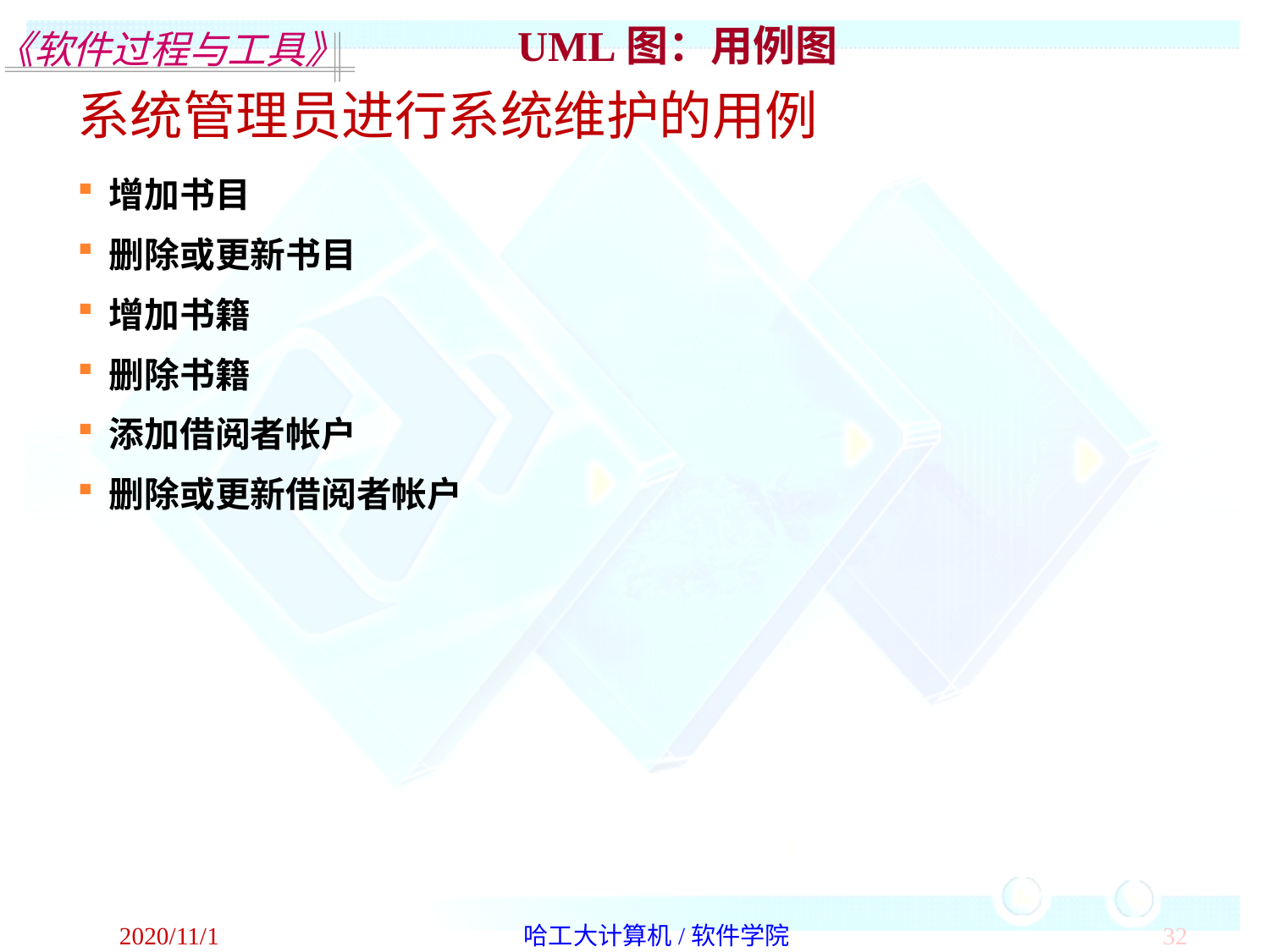

UML图：用例图
系统管理员进行系统维护的用例
增加书目
删除或更新书目
增加书籍
删除书籍
添加借阅者帐户
删除或更新借阅者帐户